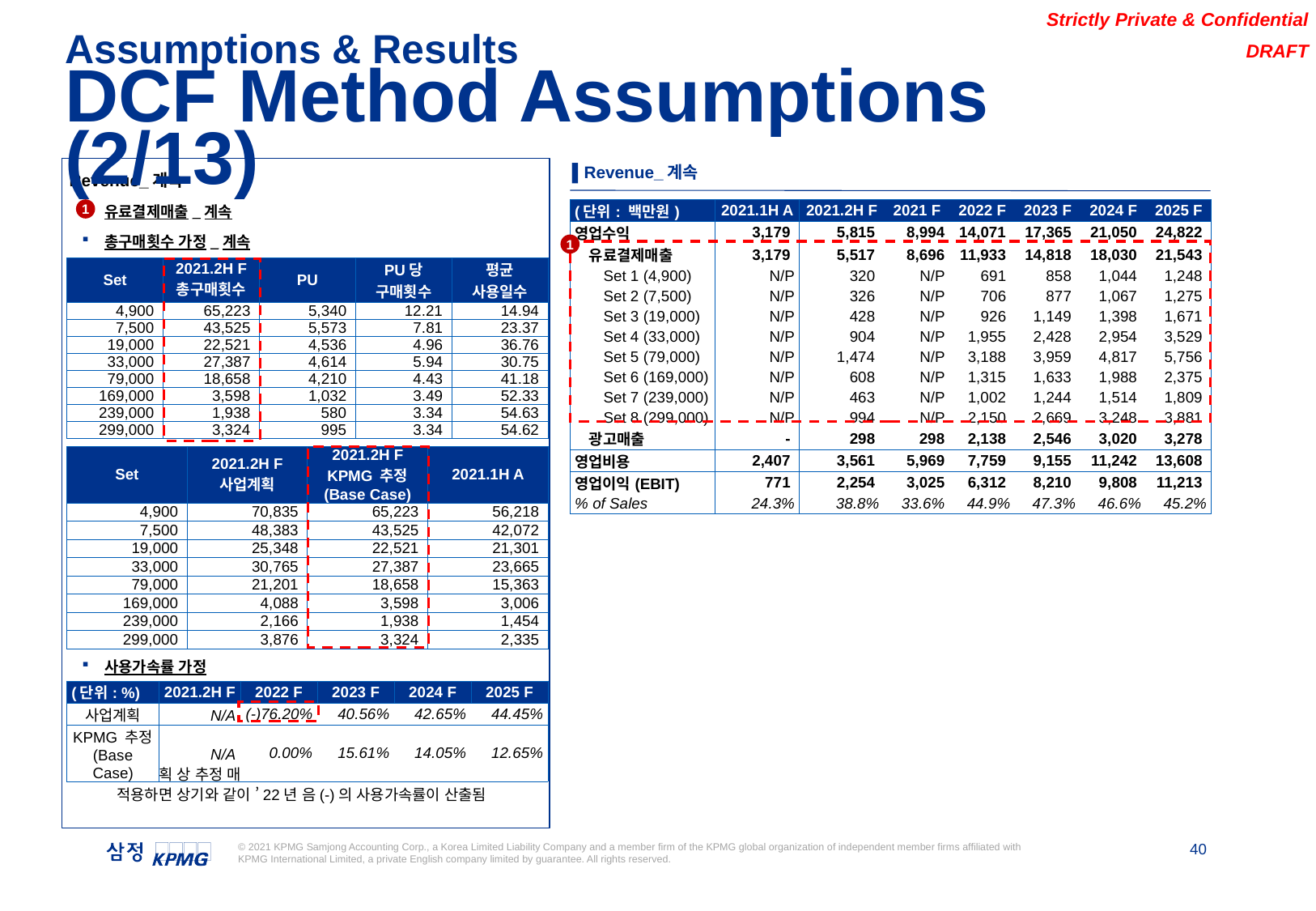

Assumptions & Results
DCF Method Assumptions (2/13)
▌Revenue_계속

Revenue_계속
유료결제매출_계속
총구매횟수 가정_계속

사용가속률 가정

사업계획 상 추정 매출액이 도출되는 사용가속률을 역산하여 적용하면 상기와 같이 ’22년 음(-)의 사용가속률이 산출됨
1
| (단위: 백만원) | 2021.1H A | 2021.2H F | 2021 F | 2022 F | 2023 F | 2024 F | 2025 F |
| --- | --- | --- | --- | --- | --- | --- | --- |
| 영업수익 | 3,179 | 5,815 | 8,994 | 14,071 | 17,365 | 21,050 | 24,822 |
| 유료결제매출 | 3,179 | 5,517 | 8,696 | 11,933 | 14,818 | 18,030 | 21,543 |
| Set 1 (4,900) | N/P | 320 | N/P | 691 | 858 | 1,044 | 1,248 |
| Set 2 (7,500) | N/P | 326 | N/P | 706 | 877 | 1,067 | 1,275 |
| Set 3 (19,000) | N/P | 428 | N/P | 926 | 1,149 | 1,398 | 1,671 |
| Set 4 (33,000) | N/P | 904 | N/P | 1,955 | 2,428 | 2,954 | 3,529 |
| Set 5 (79,000) | N/P | 1,474 | N/P | 3,188 | 3,959 | 4,817 | 5,756 |
| Set 6 (169,000) | N/P | 608 | N/P | 1,315 | 1,633 | 1,988 | 2,375 |
| Set 7 (239,000) | N/P | 463 | N/P | 1,002 | 1,244 | 1,514 | 1,809 |
| Set 8 (299,000) | N/P | 994 | N/P | 2,150 | 2,669 | 3,248 | 3,881 |
| 광고매출 | - | 298 | 298 | 2,138 | 2,546 | 3,020 | 3,278 |
| 영업비용 | 2,407 | 3,561 | 5,969 | 7,759 | 9,155 | 11,242 | 13,608 |
| 영업이익(EBIT) | 771 | 2,254 | 3,025 | 6,312 | 8,210 | 9,808 | 11,213 |
| % of Sales | 24.3% | 38.8% | 33.6% | 44.9% | 47.3% | 46.6% | 45.2% |
1

| Set | 2021.2H F 총구매횟수 | PU | PU당 구매횟수 | 평균 사용일수 |
| --- | --- | --- | --- | --- |
| 4,900 | 65,223 | 5,340 | 12.21 | 14.94 |
| 7,500 | 43,525 | 5,573 | 7.81 | 23.37 |
| 19,000 | 22,521 | 4,536 | 4.96 | 36.76 |
| 33,000 | 27,387 | 4,614 | 5.94 | 30.75 |
| 79,000 | 18,658 | 4,210 | 4.43 | 41.18 |
| 169,000 | 3,598 | 1,032 | 3.49 | 52.33 |
| 239,000 | 1,938 | 580 | 3.34 | 54.63 |
| 299,000 | 3,324 | 995 | 3.34 | 54.62 |

| Set | 2021.2H F 사업계획 | 2021.2H F KPMG 추정 (Base Case) | 2021.1H A |
| --- | --- | --- | --- |
| 4,900 | 70,835 | 65,223 | 56,218 |
| 7,500 | 48,383 | 43,525 | 42,072 |
| 19,000 | 25,348 | 22,521 | 21,301 |
| 33,000 | 30,765 | 27,387 | 23,665 |
| 79,000 | 21,201 | 18,658 | 15,363 |
| 169,000 | 4,088 | 3,598 | 3,006 |
| 239,000 | 2,166 | 1,938 | 1,454 |
| 299,000 | 3,876 | 3,324 | 2,335 |
| (단위: %) | 2021.2H F | 2022 F | 2023 F | 2024 F | 2025 F |
| --- | --- | --- | --- | --- | --- |
| 사업계획 | N/A | (-)76.20% | 40.56% | 42.65% | 44.45% |
| KPMG 추정 (Base Case) | N/A | 0.00% | 15.61% | 14.05% | 12.65% |